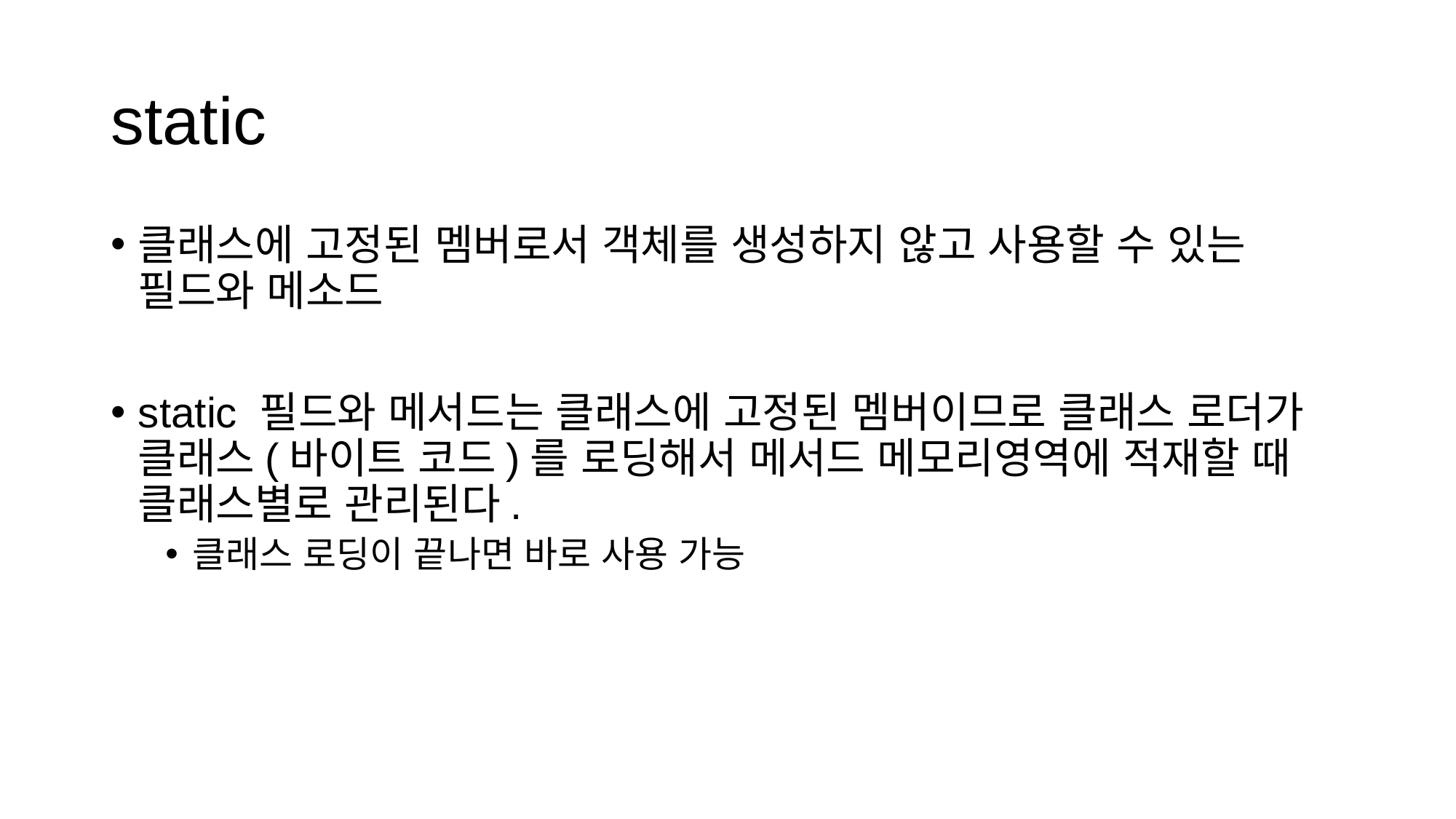

# static
클래스에 고정된 멤버로서 객체를 생성하지 않고 사용할 수 있는 필드와 메소드

static 필드와 메서드는 클래스에 고정된 멤버이므로 클래스 로더가 클래스(바이트 코드)를 로딩해서 메서드 메모리영역에 적재할 때 클래스별로 관리된다.
클래스 로딩이 끝나면 바로 사용 가능